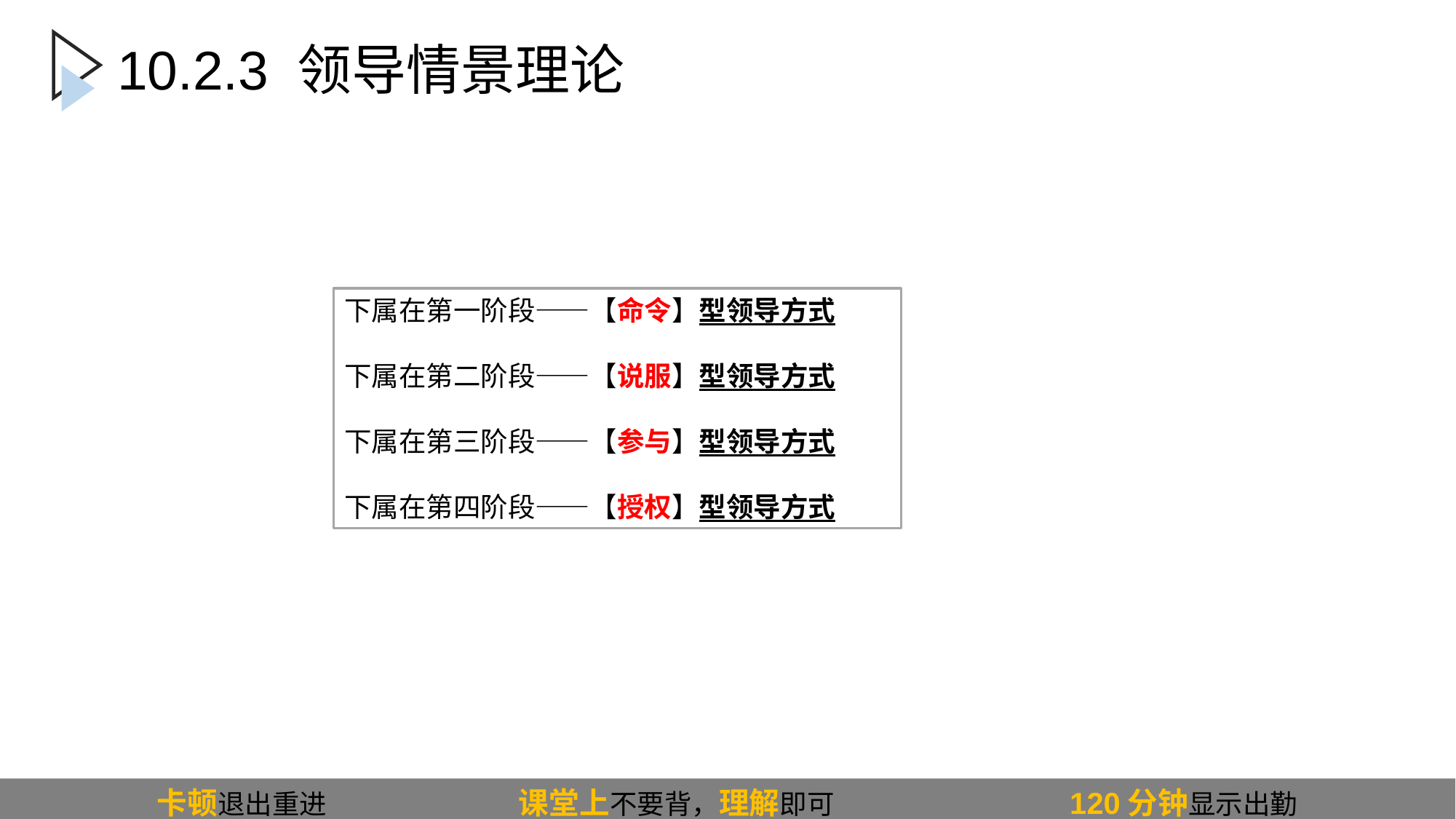

10.2.3 领导情景理论
下属在第一阶段——【命令】型领导方式

下属在第二阶段——【说服】型领导方式

下属在第三阶段——【参与】型领导方式

下属在第四阶段——【授权】型领导方式